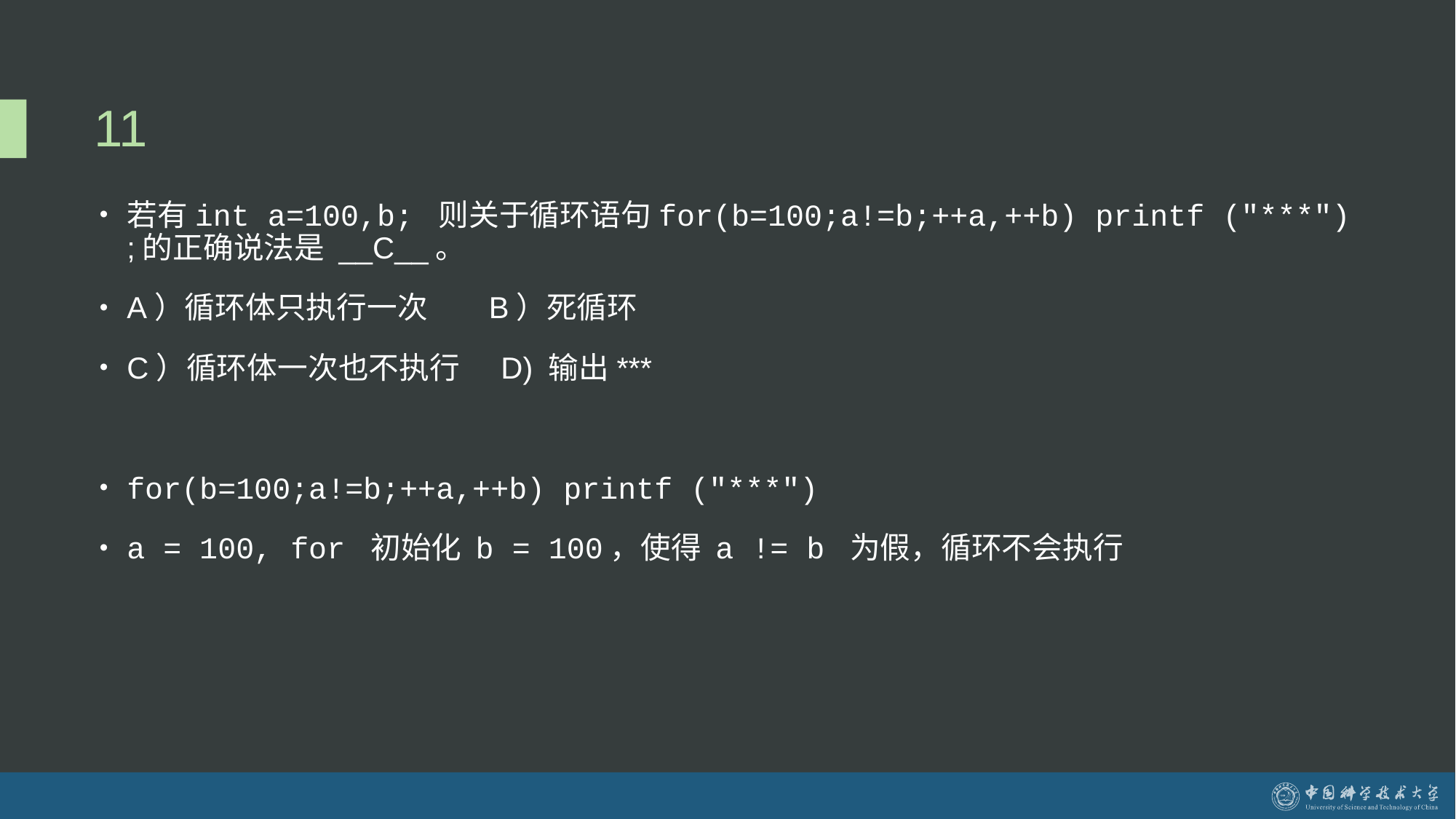

# 11
若有int a=100,b; 则关于循环语句for(b=100;a!=b;++a,++b) printf ("***") ;的正确说法是 __C__。
A）循环体只执行一次        B）死循环
C）循环体一次也不执行     D) 输出***

for(b=100;a!=b;++a,++b) printf ("***")
a = 100, for 初始化 b = 100，使得 a != b 为假，循环不会执行